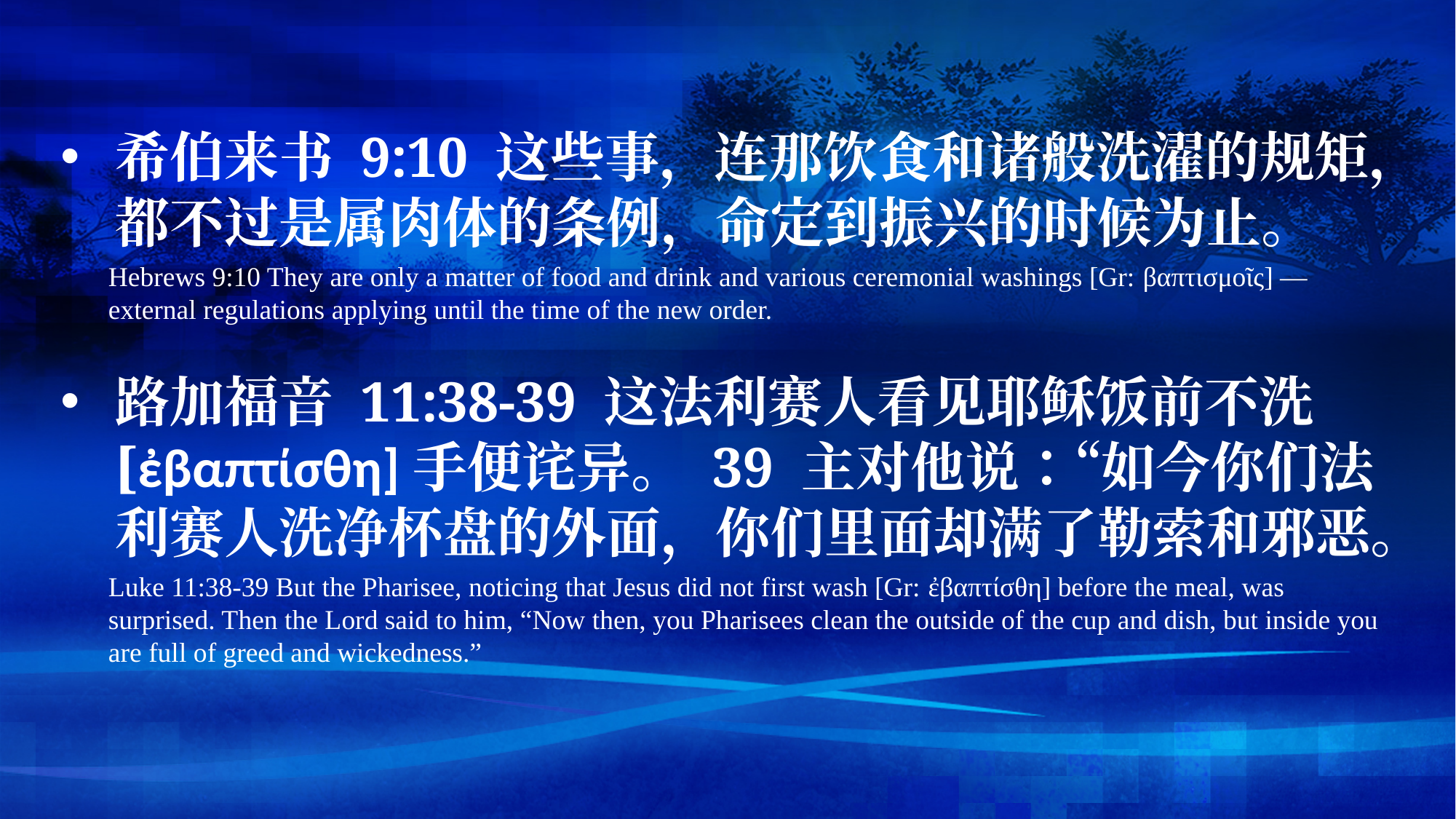

希伯来书 9:10 这些事，连那饮食和诸般洗濯的规矩，都不过是属肉体的条例，命定到振兴的时候为止。
Hebrews 9:10 They are only a matter of food and drink and various ceremonial washings [Gr: βαπτισμοῖς] —external regulations applying until the time of the new order.

路加福音 11:38-39 这法利赛人看见耶稣饭前不洗[ἐβαπτίσθη]手便诧异。 39 主对他说：“如今你们法利赛人洗净杯盘的外面，你们里面却满了勒索和邪恶。
Luke 11:38-39 But the Pharisee, noticing that Jesus did not first wash [Gr: ἐβαπτίσθη] before the meal, was surprised. Then the Lord said to him, “Now then, you Pharisees clean the outside of the cup and dish, but inside you are full of greed and wickedness.”